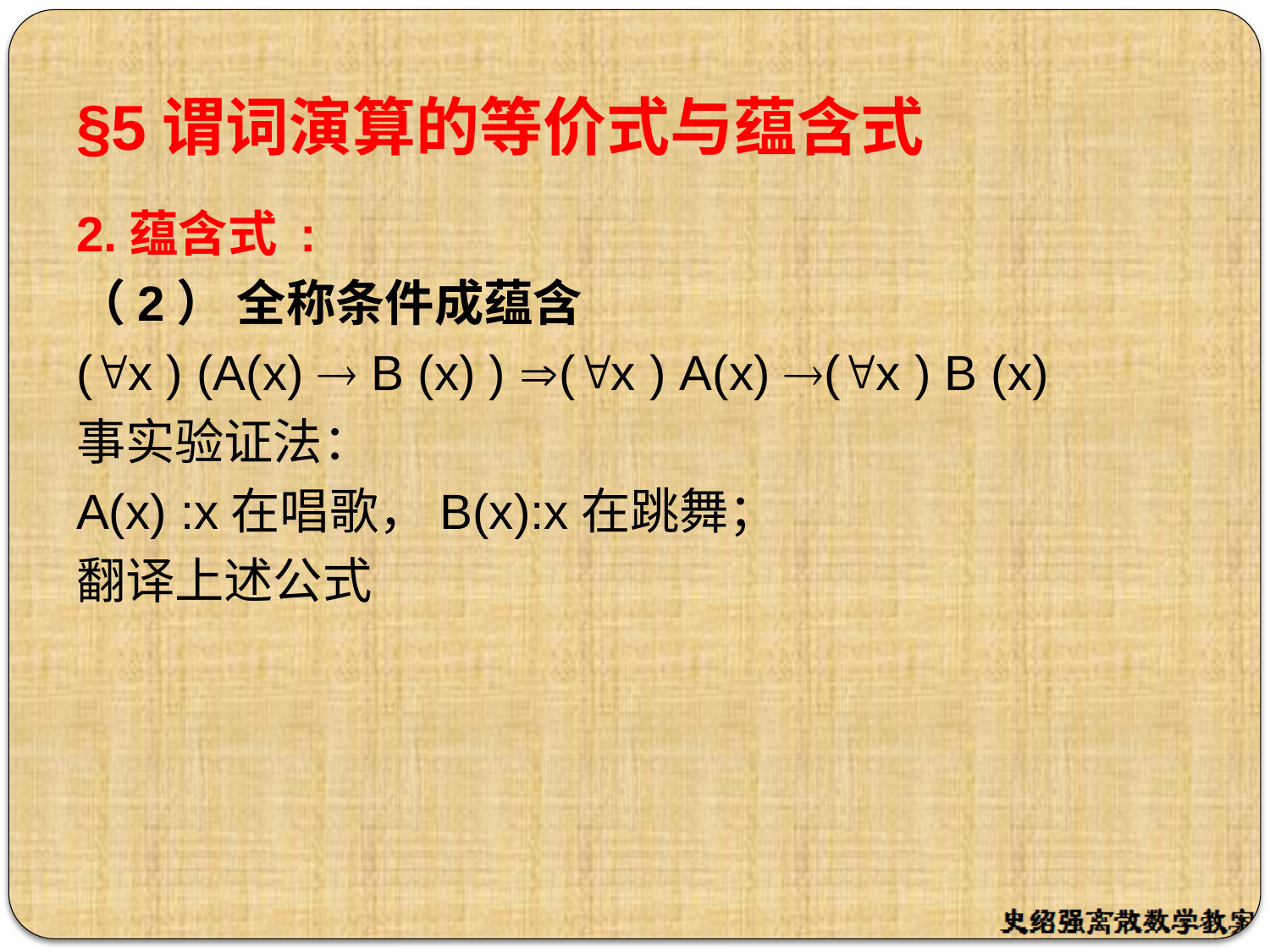

# §5谓词演算的等价式与蕴含式
2.蕴含式 :
（2） 全称条件成蕴含
(∀x ) (A(x) → B (x) ) ⇒(∀x ) A(x) →(∀x ) B (x)
事实验证法：
A(x) :x在唱歌，B(x):x在跳舞；
翻译上述公式